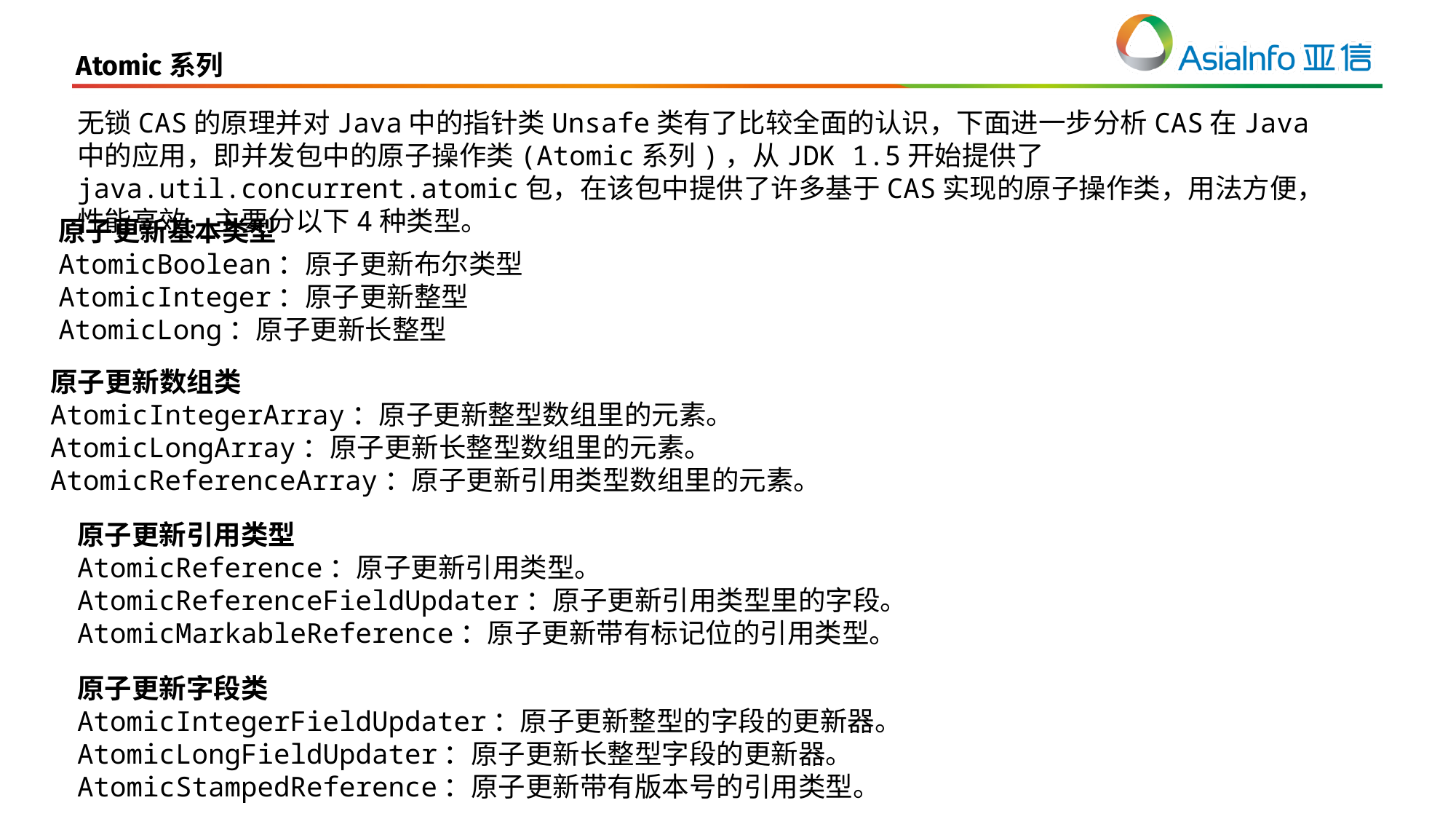

Atomic系列
无锁CAS的原理并对Java中的指针类Unsafe类有了比较全面的认识，下面进一步分析CAS在Java中的应用，即并发包中的原子操作类(Atomic系列)，从JDK 1.5开始提供了java.util.concurrent.atomic包，在该包中提供了许多基于CAS实现的原子操作类，用法方便，性能高效，主要分以下4种类型。
原子更新基本类型
AtomicBoolean：原子更新布尔类型
AtomicInteger：原子更新整型
AtomicLong：原子更新长整型
原子更新数组类
AtomicIntegerArray：原子更新整型数组里的元素。
AtomicLongArray：原子更新长整型数组里的元素。
AtomicReferenceArray：原子更新引用类型数组里的元素。
原子更新引用类型
AtomicReference：原子更新引用类型。
AtomicReferenceFieldUpdater：原子更新引用类型里的字段。
AtomicMarkableReference：原子更新带有标记位的引用类型。
原子更新字段类
AtomicIntegerFieldUpdater：原子更新整型的字段的更新器。
AtomicLongFieldUpdater：原子更新长整型字段的更新器。
AtomicStampedReference：原子更新带有版本号的引用类型。